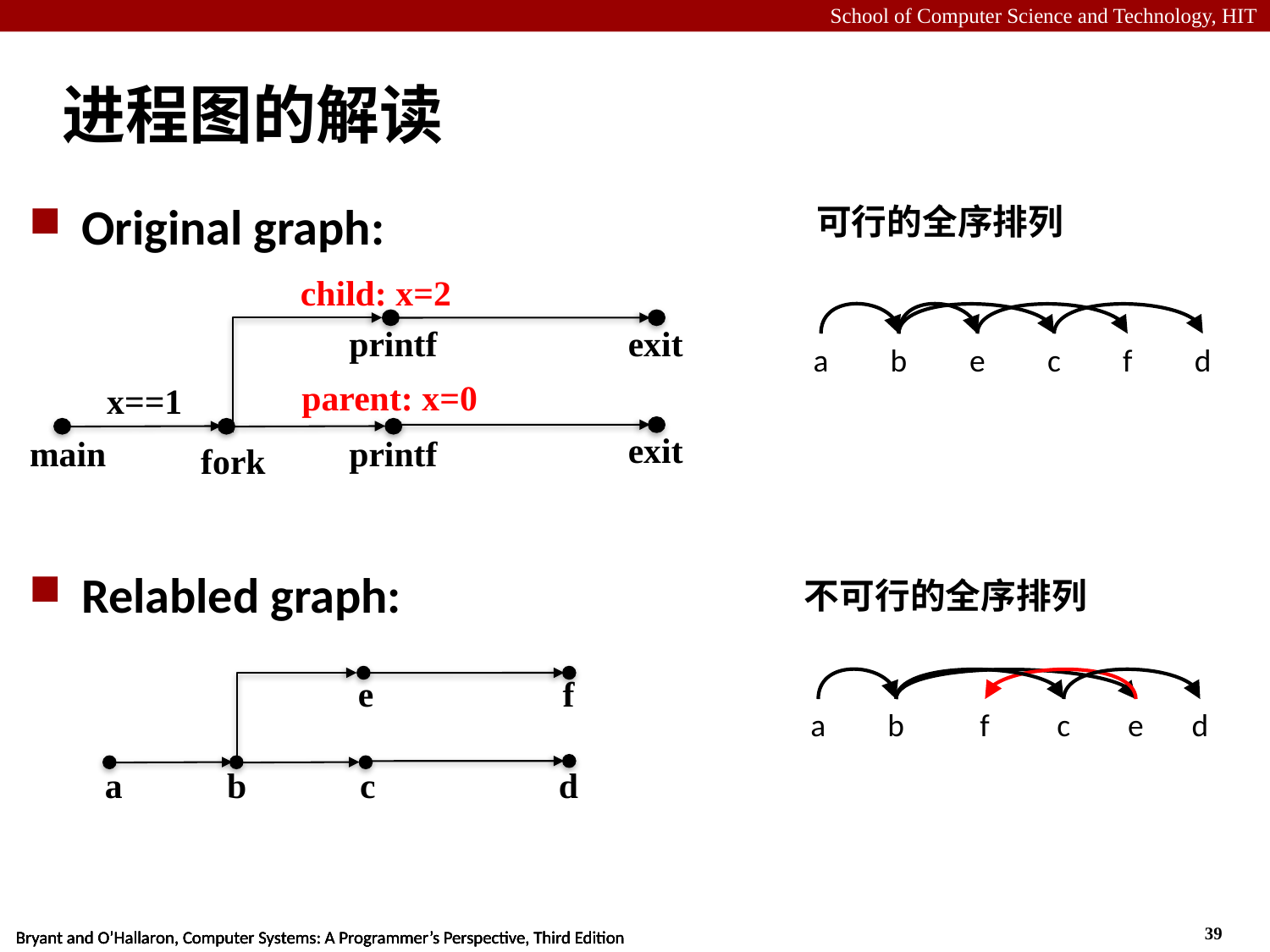

# 进程图的解读
Original graph:

可行的全序排列
a
b
e
c
f
d
child: x=2

printf
exit
parent: x=0
x==1

exit
main
printf
fork
Relabled graph:

不可行的全序排列
a
b
f
c
e
d
e
f

a
b
c
d